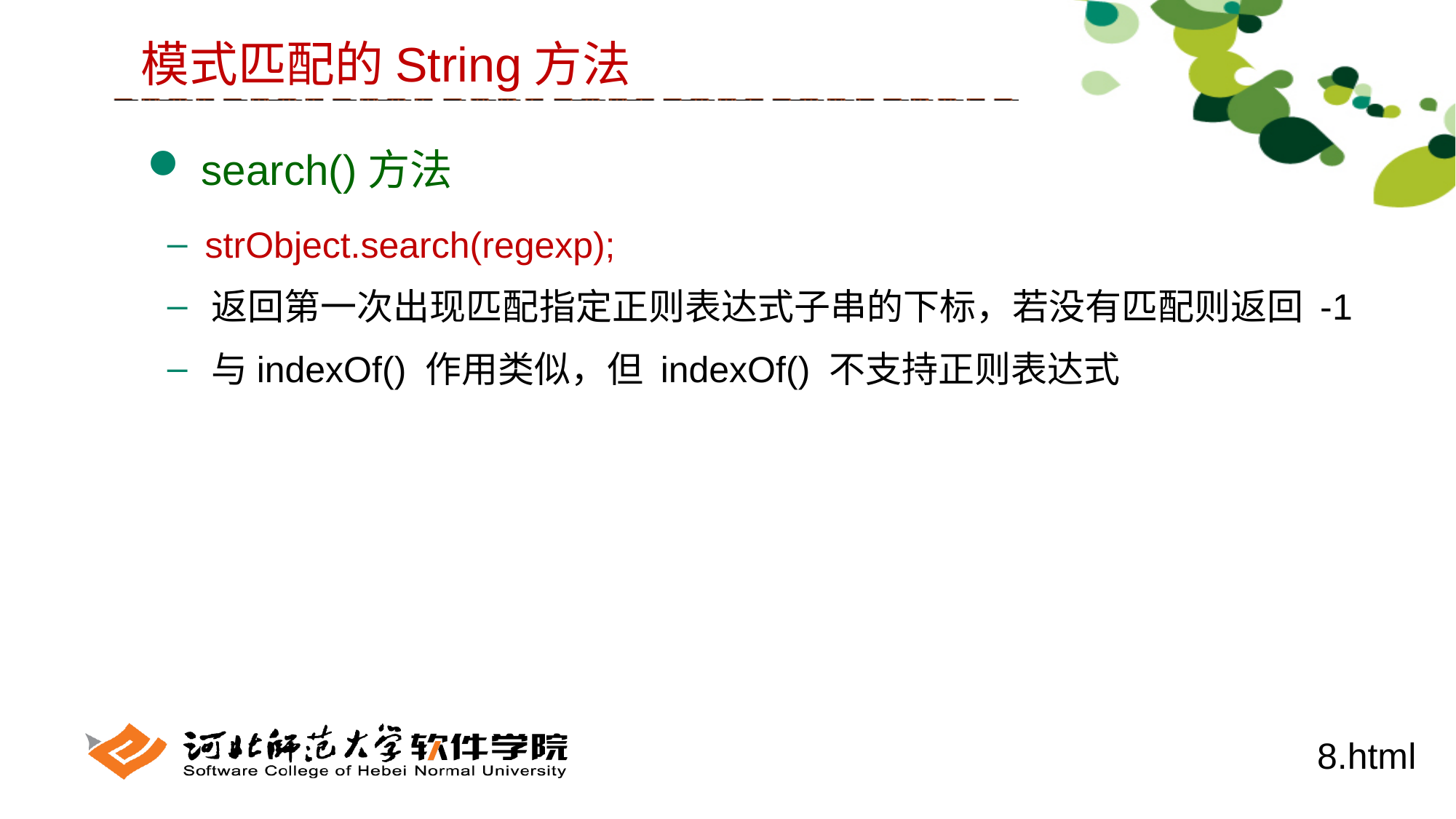

模式匹配的String方法

 search()方法
 strObject.search(regexp);
 返回第一次出现匹配指定正则表达式子串的下标，若没有匹配则返回 -1
 与indexOf() 作用类似，但 indexOf() 不支持正则表达式

8.html